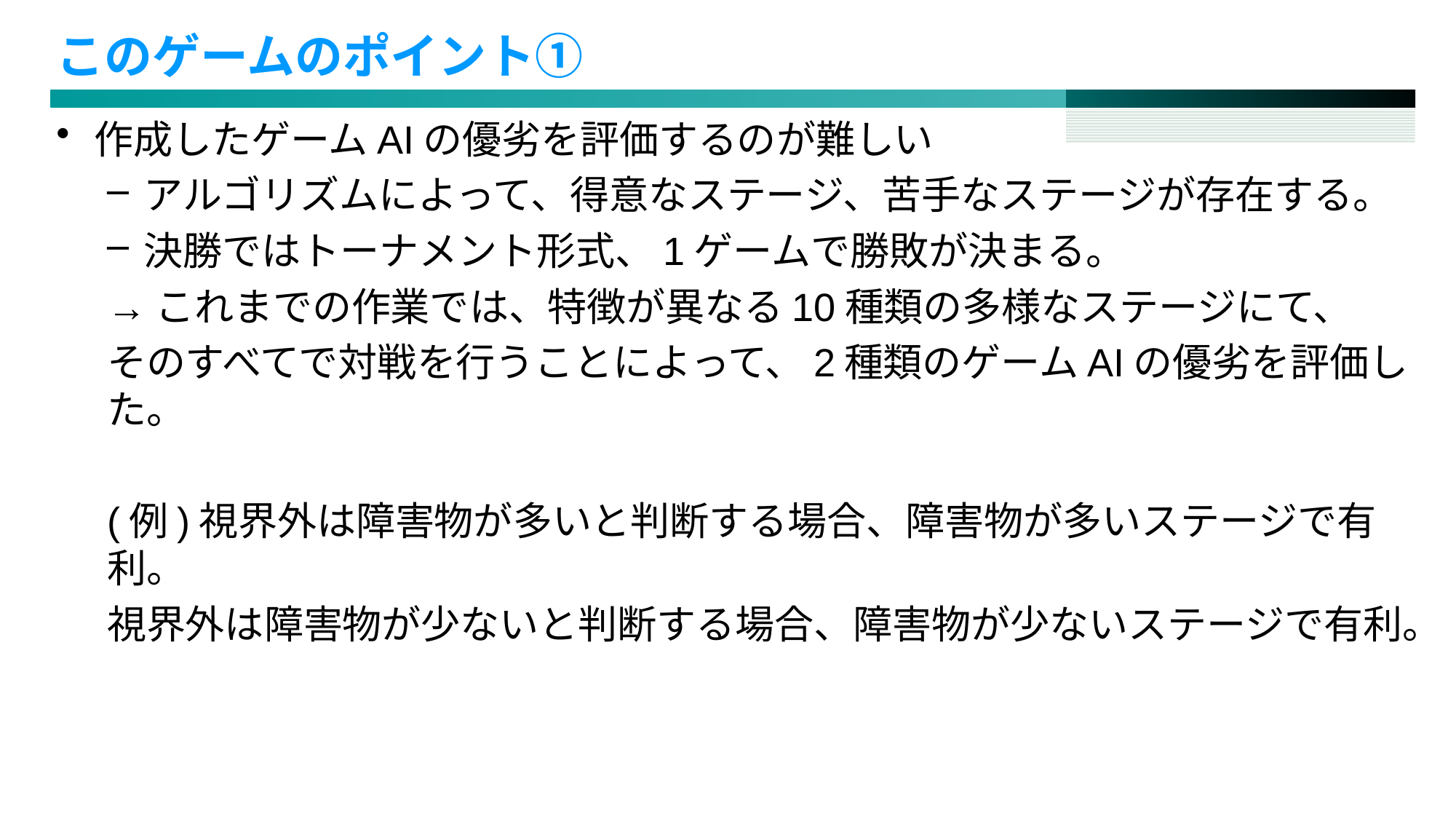

# このゲームのポイント①
作成したゲームAIの優劣を評価するのが難しい
アルゴリズムによって、得意なステージ、苦手なステージが存在する。
決勝ではトーナメント形式、1ゲームで勝敗が決まる。
→これまでの作業では、特徴が異なる10種類の多様なステージにて、
そのすべてで対戦を行うことによって、2種類のゲームAIの優劣を評価した。

(例)視界外は障害物が多いと判断する場合、障害物が多いステージで有利。
視界外は障害物が少ないと判断する場合、障害物が少ないステージで有利。